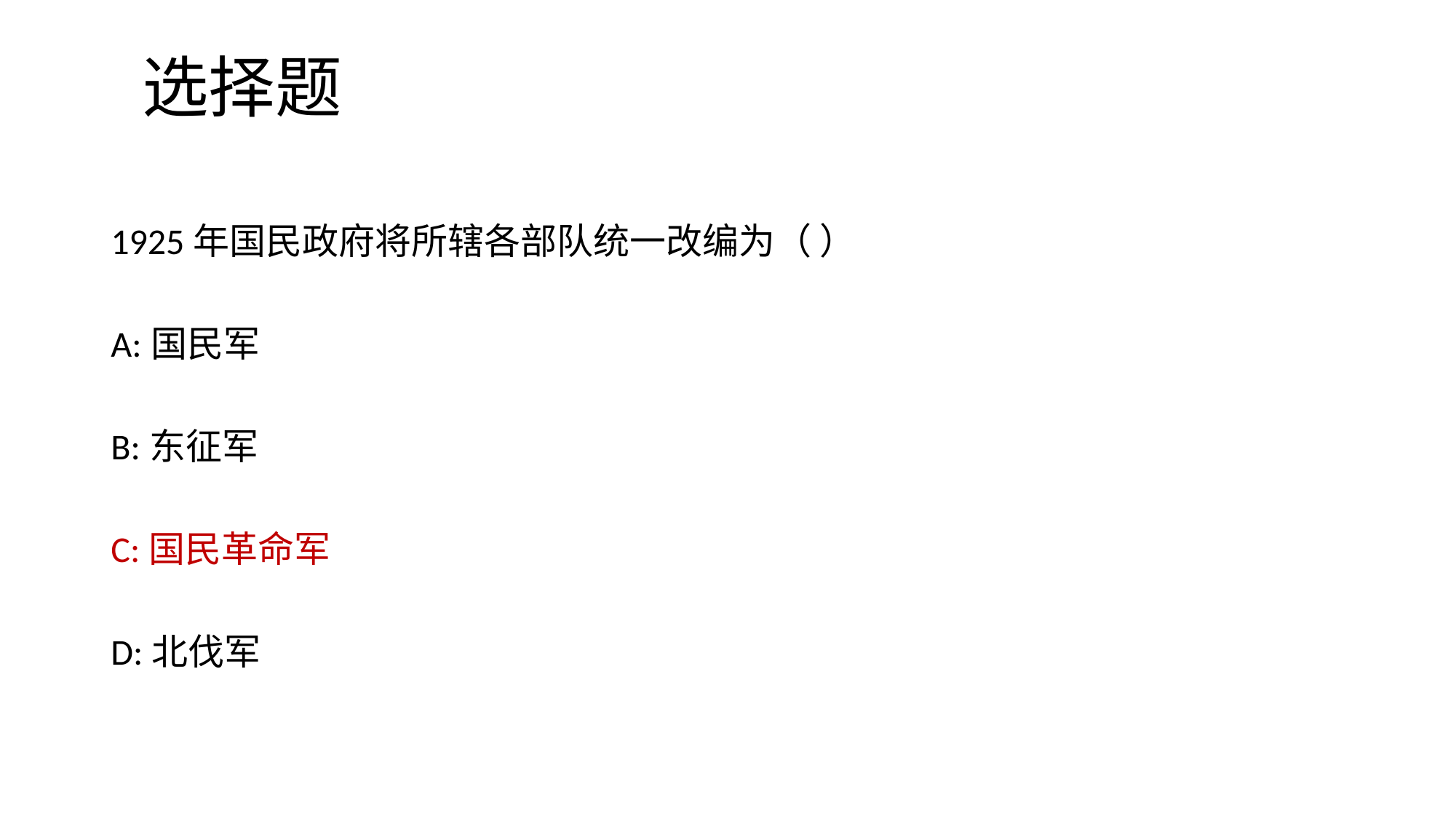

# 选择题
1925年国民政府将所辖各部队统一改编为（ ）
A:国民军
B:东征军
C:国民革命军
D:北伐军